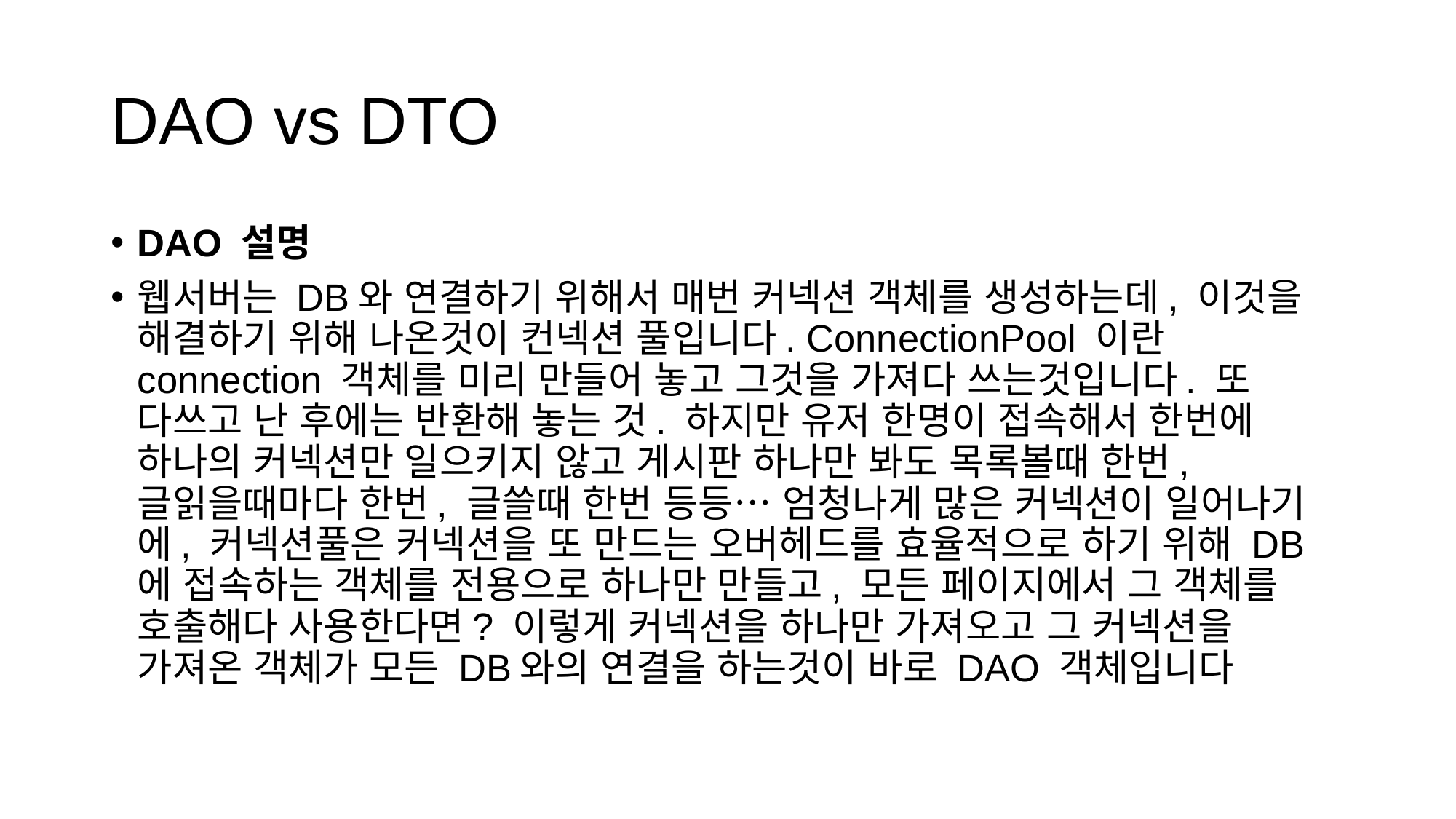

# DAO vs DTO
DAO 설명
웹서버는 DB와 연결하기 위해서 매번 커넥션 객체를 생성하는데, 이것을 해결하기 위해 나온것이 컨넥션 풀입니다. ConnectionPool 이란 connection 객체를 미리 만들어 놓고 그것을 가져다 쓰는것입니다. 또 다쓰고 난 후에는 반환해 놓는 것. 하지만 유저 한명이 접속해서 한번에 하나의 커넥션만 일으키지 않고 게시판 하나만 봐도 목록볼때 한번, 글읽을때마다 한번, 글쓸때 한번 등등… 엄청나게 많은 커넥션이 일어나기에, 커넥션풀은 커넥션을 또 만드는 오버헤드를 효율적으로 하기 위해 DB에 접속하는 객체를 전용으로 하나만 만들고, 모든 페이지에서 그 객체를 호출해다 사용한다면? 이렇게 커넥션을 하나만 가져오고 그 커넥션을 가져온 객체가 모든 DB와의 연결을 하는것이 바로 DAO 객체입니다